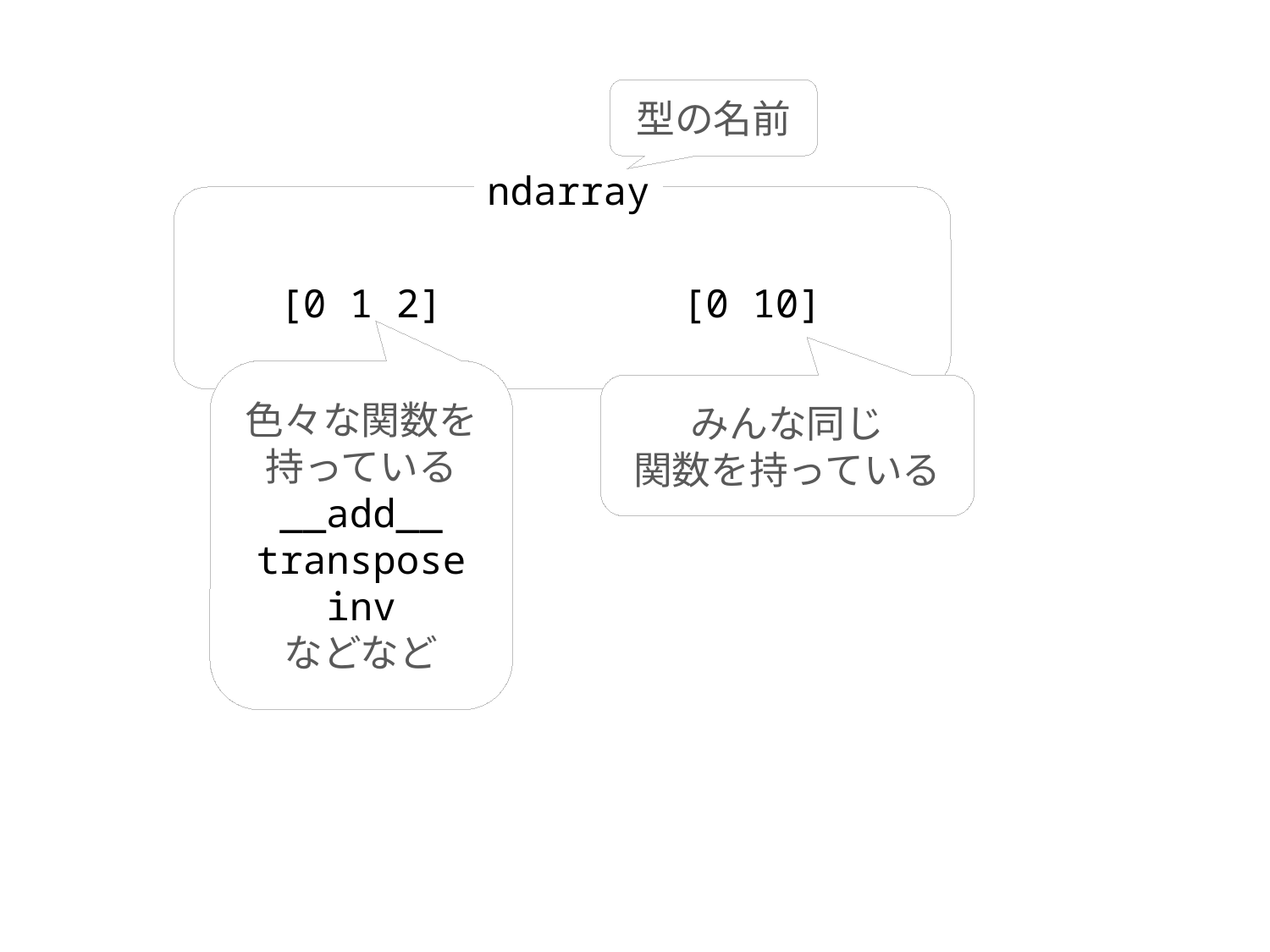

型の名前
ndarray

[0 1 2]
[0 10]
色々な関数を持っている
__add__
transpose
inv
などなど
みんな同じ
関数を持っている